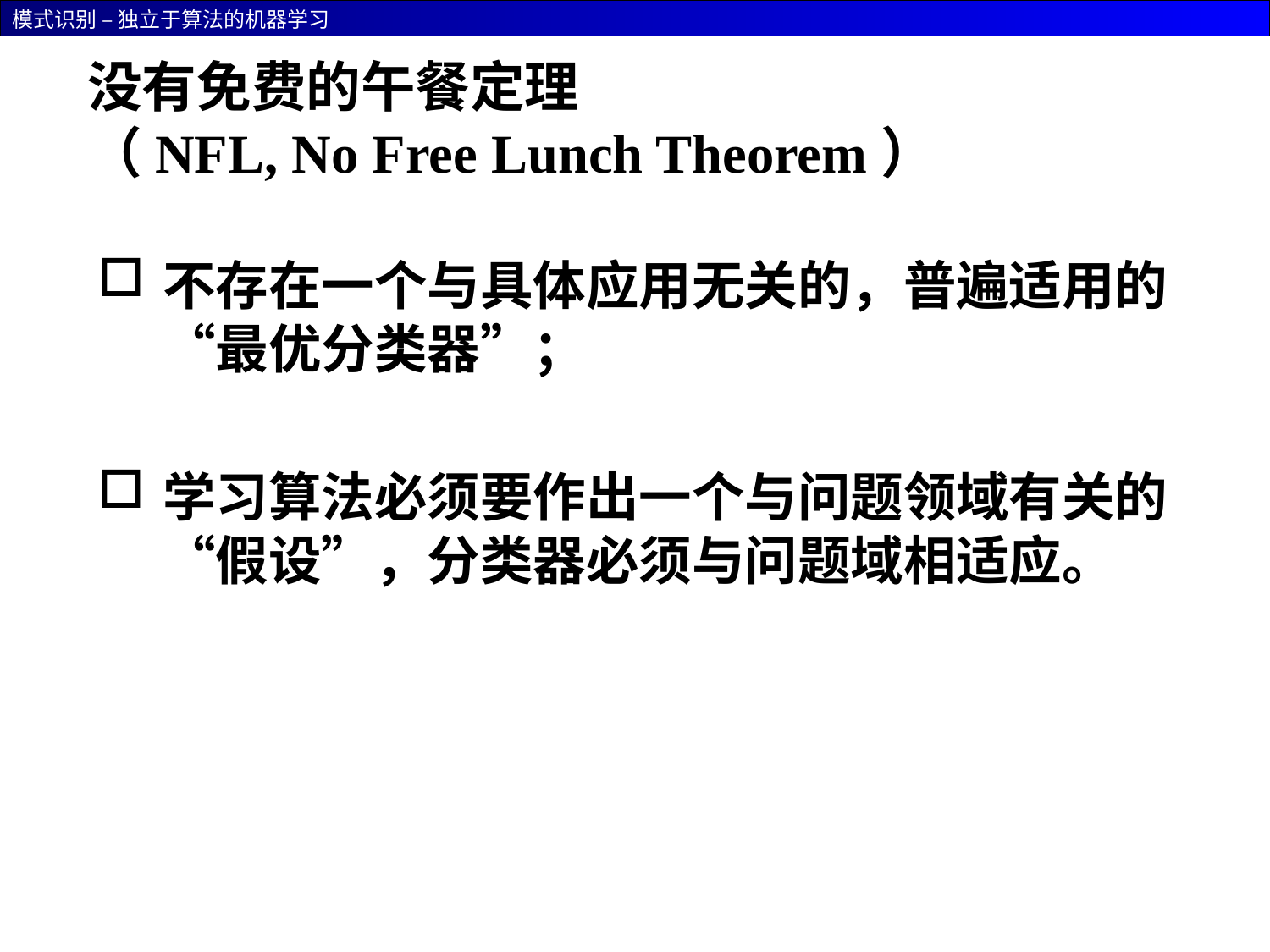

# 没有免费的午餐定理 （NFL, No Free Lunch Theorem）
不存在一个与具体应用无关的，普遍适用的“最优分类器”；

学习算法必须要作出一个与问题领域有关的“假设”，分类器必须与问题域相适应。